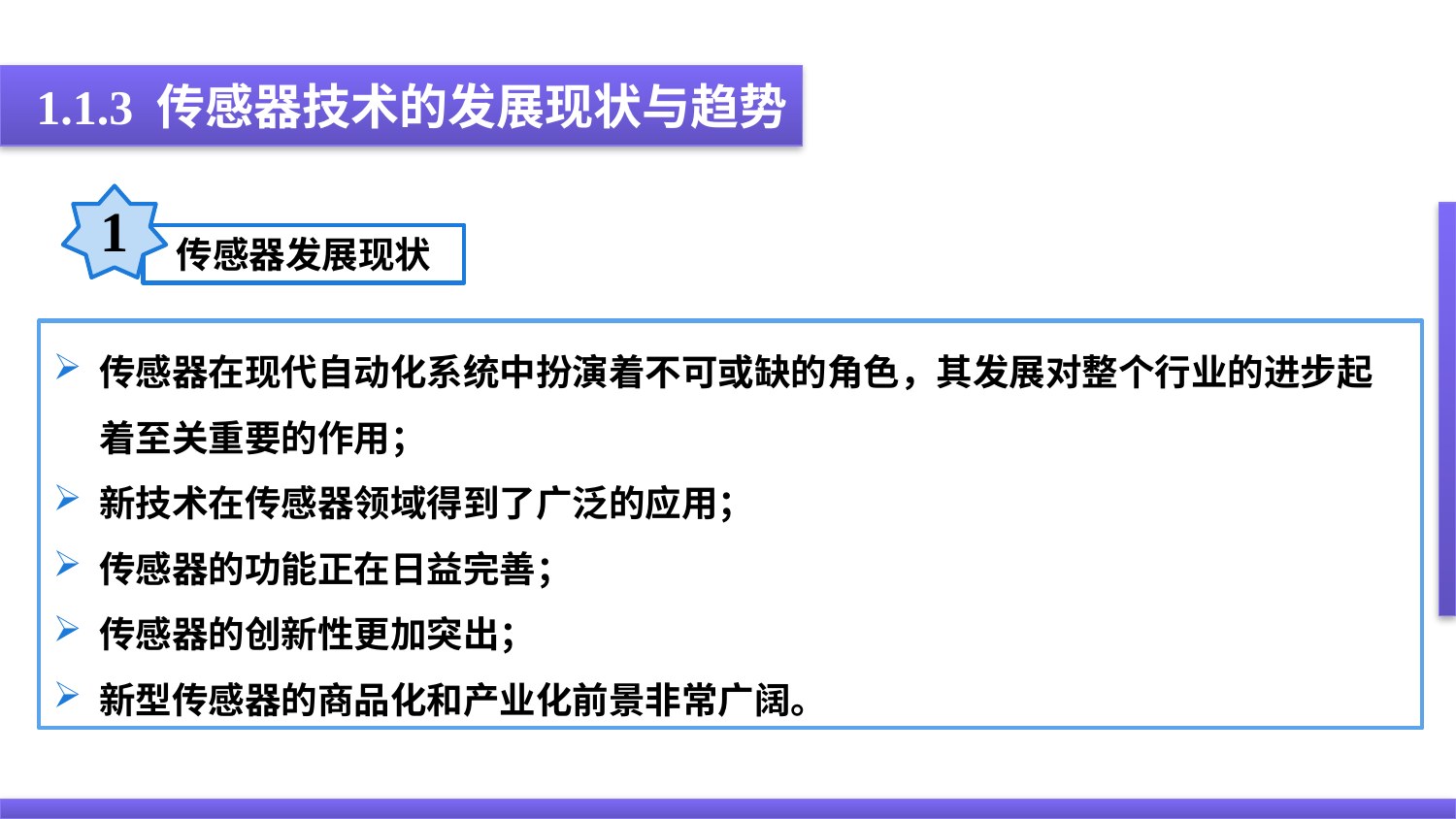

1.1.3 传感器技术的发展现状与趋势
1
传感器发展现状
传感器在现代自动化系统中扮演着不可或缺的角色，其发展对整个行业的进步起着至关重要的作用；
新技术在传感器领域得到了广泛的应用；
传感器的功能正在日益完善；
传感器的创新性更加突出；
新型传感器的商品化和产业化前景非常广阔。